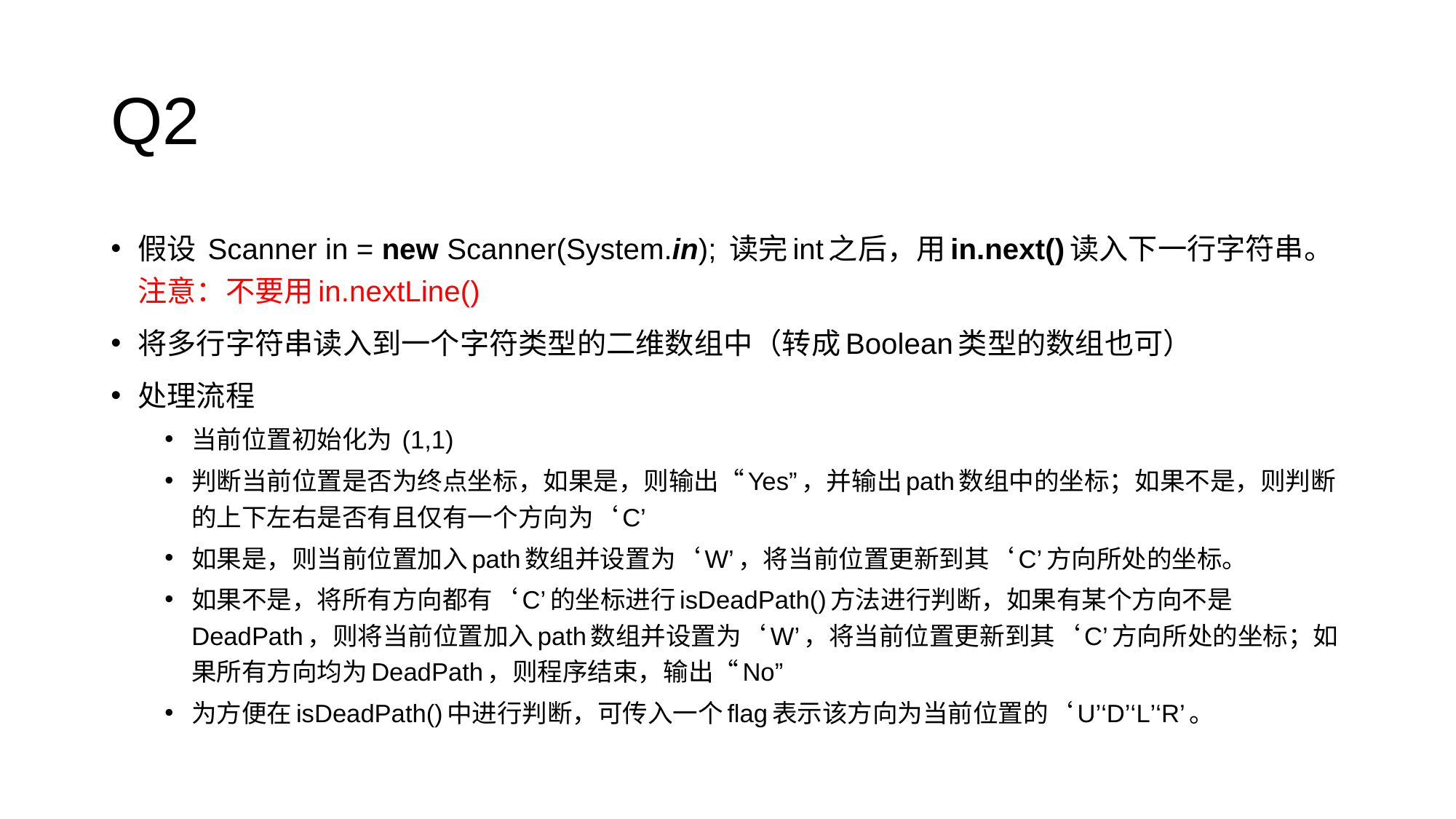

# Q2
假设 Scanner in = new Scanner(System.in); 读完int之后，用in.next()读入下一行字符串。注意：不要用in.nextLine()
将多行字符串读入到一个字符类型的二维数组中（转成Boolean类型的数组也可）
处理流程
当前位置初始化为 (1,1)
判断当前位置是否为终点坐标，如果是，则输出“Yes”，并输出path数组中的坐标；如果不是，则判断的上下左右是否有且仅有一个方向为‘C’
如果是，则当前位置加入path数组并设置为‘W’，将当前位置更新到其‘C’方向所处的坐标。
如果不是，将所有方向都有‘C’的坐标进行isDeadPath()方法进行判断，如果有某个方向不是DeadPath，则将当前位置加入path数组并设置为‘W’，将当前位置更新到其‘C’方向所处的坐标；如果所有方向均为DeadPath，则程序结束，输出“No”
为方便在isDeadPath()中进行判断，可传入一个flag表示该方向为当前位置的‘U’‘D’‘L’‘R’。